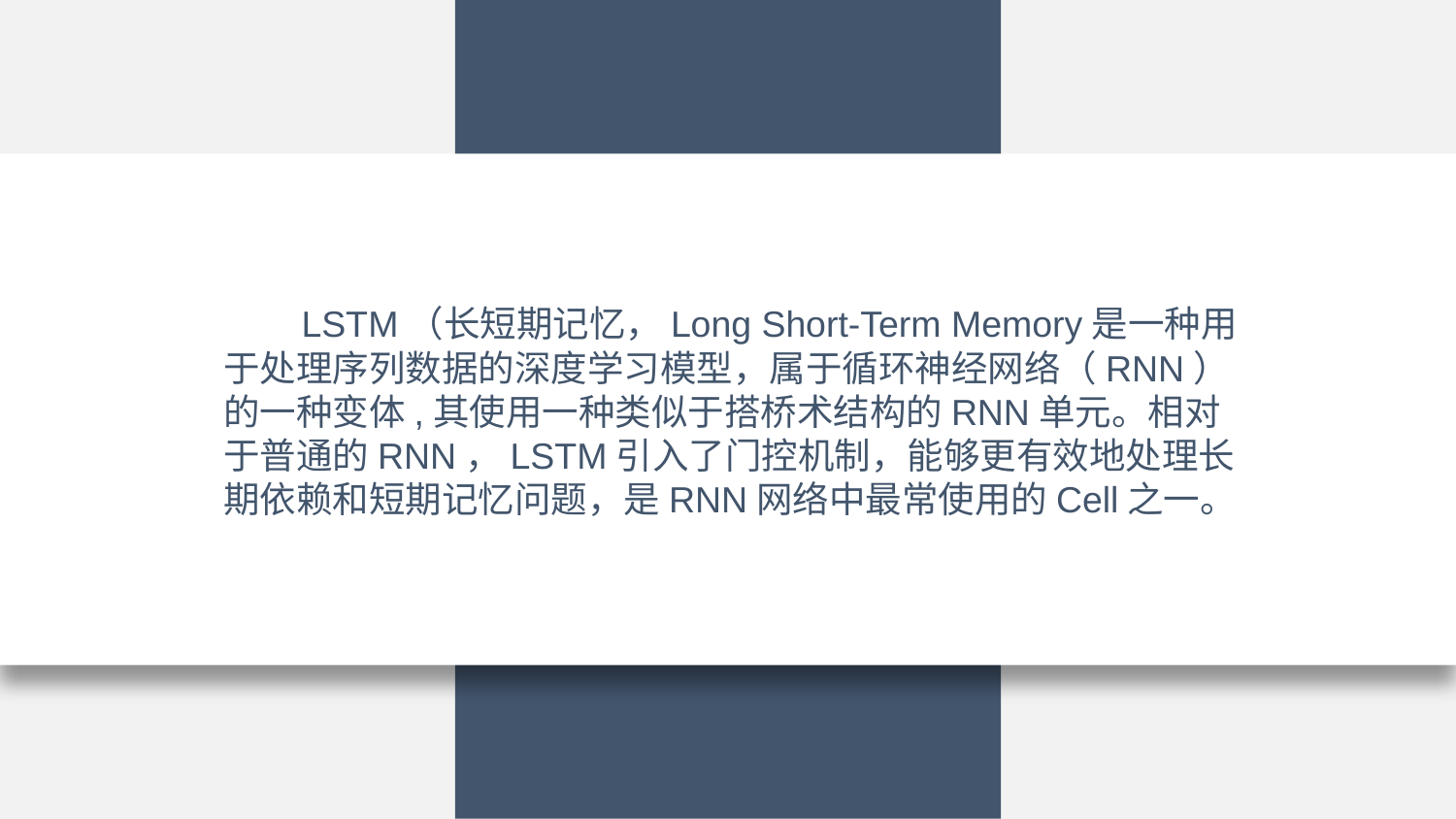

LSTM（长短期记忆，Long Short-Term Memory是一种用于处理序列数据的深度学习模型，属于循环神经网络（RNN）的一种变体,其使用一种类似于搭桥术结构的RNN单元。相对于普通的RNN，LSTM引入了门控机制，能够更有效地处理长期依赖和短期记忆问题，是RNN网络中最常使用的Cell之一。